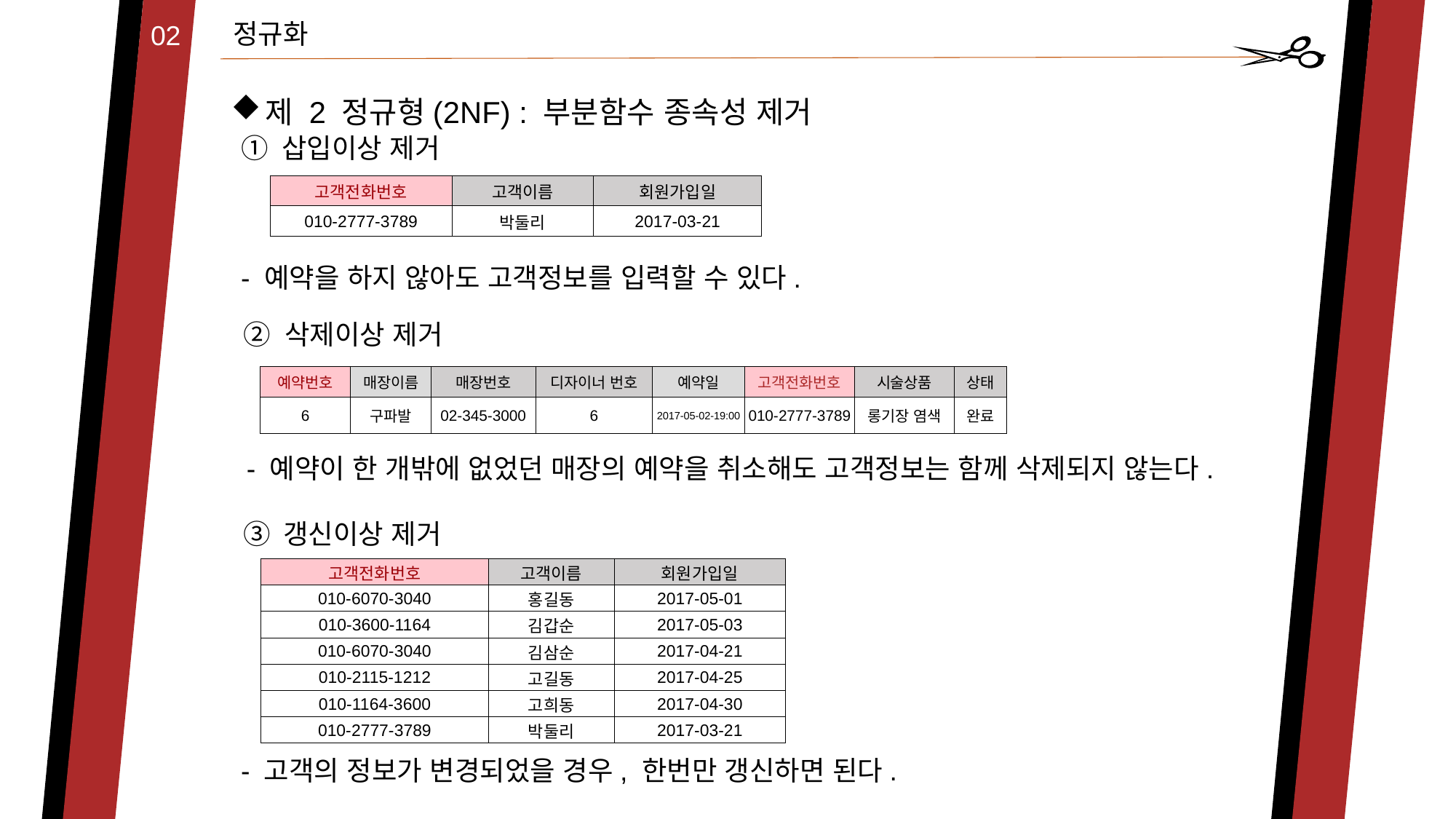

정규화
02

제 2 정규형(2NF) : 부분함수 종속성 제거
삽입이상 제거
| 고객전화번호 | 고객이름 | 회원가입일 |
| --- | --- | --- |
| 010-2777-3789 | 박둘리 | 2017-03-21 |
- 예약을 하지 않아도 고객정보를 입력할 수 있다.
② 삭제이상 제거
| 예약번호 | 매장이름 | 매장번호 | 디자이너 번호 | 예약일 | 고객전화번호 | 시술상품 | 상태 |
| --- | --- | --- | --- | --- | --- | --- | --- |
| 6 | 구파발 | 02-345-3000 | 6 | 2017-05-02-19:00 | 010-2777-3789 | 롱기장 염색 | 완료 |
- 예약이 한 개밖에 없었던 매장의 예약을 취소해도 고객정보는 함께 삭제되지 않는다.
③ 갱신이상 제거
| 고객전화번호 | 고객이름 | 회원가입일 |
| --- | --- | --- |
| 010-6070-3040 | 홍길동 | 2017-05-01 |
| 010-3600-1164 | 김갑순 | 2017-05-03 |
| 010-6070-3040 | 김삼순 | 2017-04-21 |
| 010-2115-1212 | 고길동 | 2017-04-25 |
| 010-1164-3600 | 고희동 | 2017-04-30 |
| 010-2777-3789 | 박둘리 | 2017-03-21 |
- 고객의 정보가 변경되었을 경우, 한번만 갱신하면 된다.